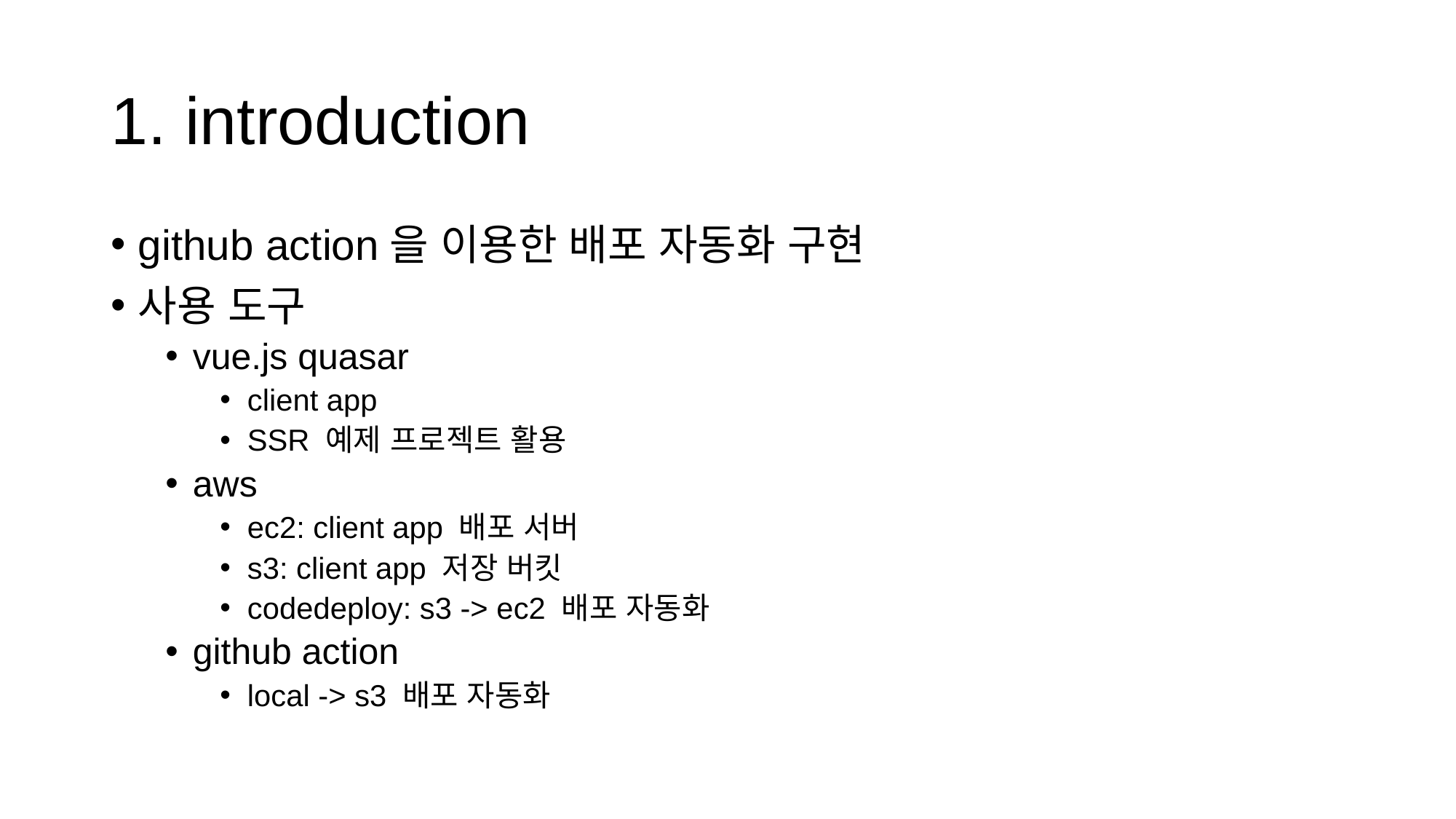

# 1. introduction
github action을 이용한 배포 자동화 구현
사용 도구
vue.js quasar
client app
SSR 예제 프로젝트 활용
aws
ec2: client app 배포 서버
s3: client app 저장 버킷
codedeploy: s3 -> ec2 배포 자동화
github action
local -> s3 배포 자동화